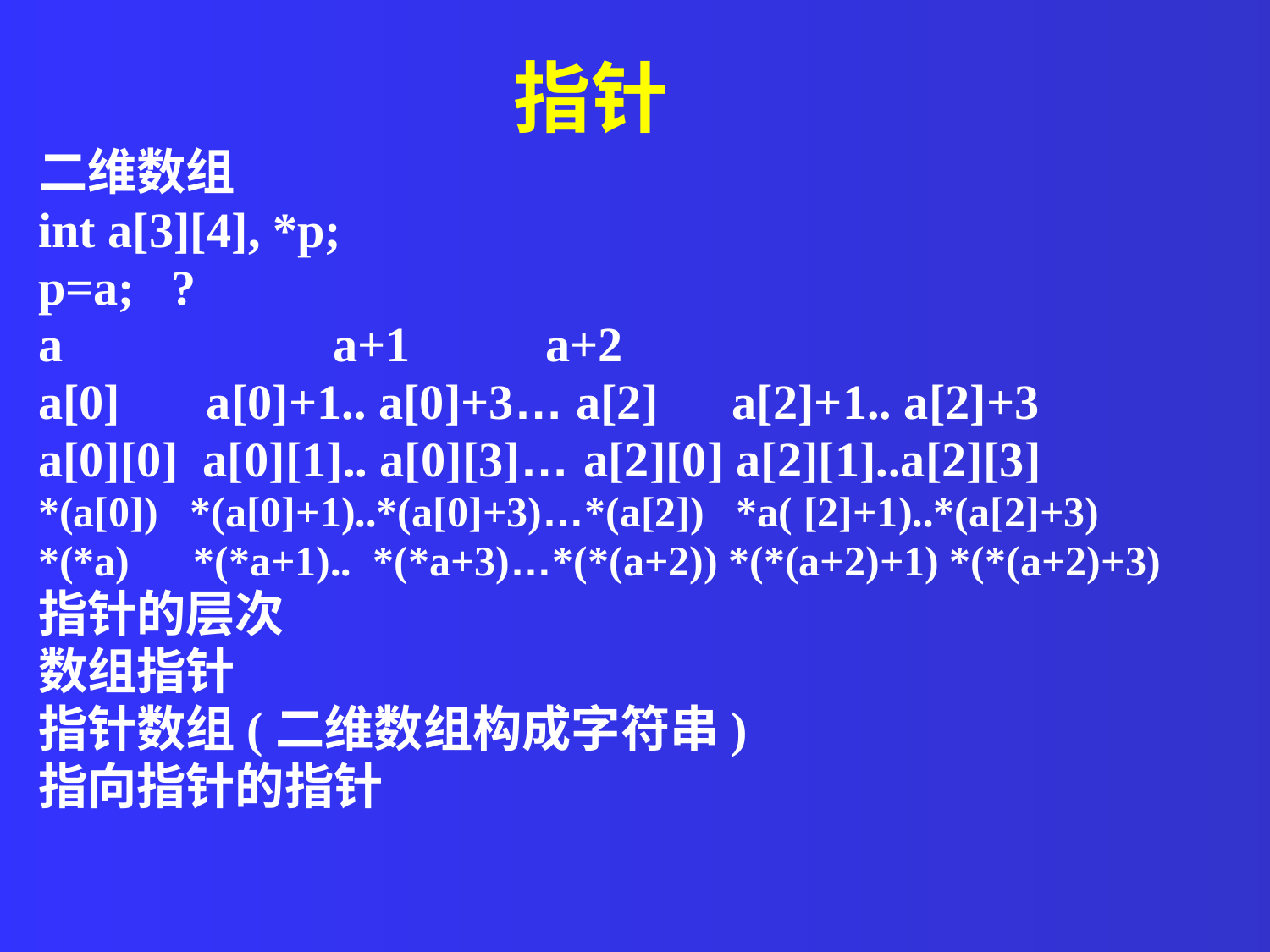

指针
二维数组
int a[3][4], *p;
p=a;   ?
a                      a+1           a+2
a[0]       a[0]+1.. a[0]+3… a[2]      a[2]+1.. a[2]+3
a[0][0]  a[0][1].. a[0][3]… a[2][0] a[2][1]..a[2][3]
*(a[0])   *(a[0]+1)..*(a[0]+3)…*(a[2])   *a( [2]+1)..*(a[2]+3)
*(*a)      *(*a+1)..  *(*a+3)…*(*(a+2)) *(*(a+2)+1) *(*(a+2)+3)
指针的层次
数组指针
指针数组(二维数组构成字符串)
指向指针的指针